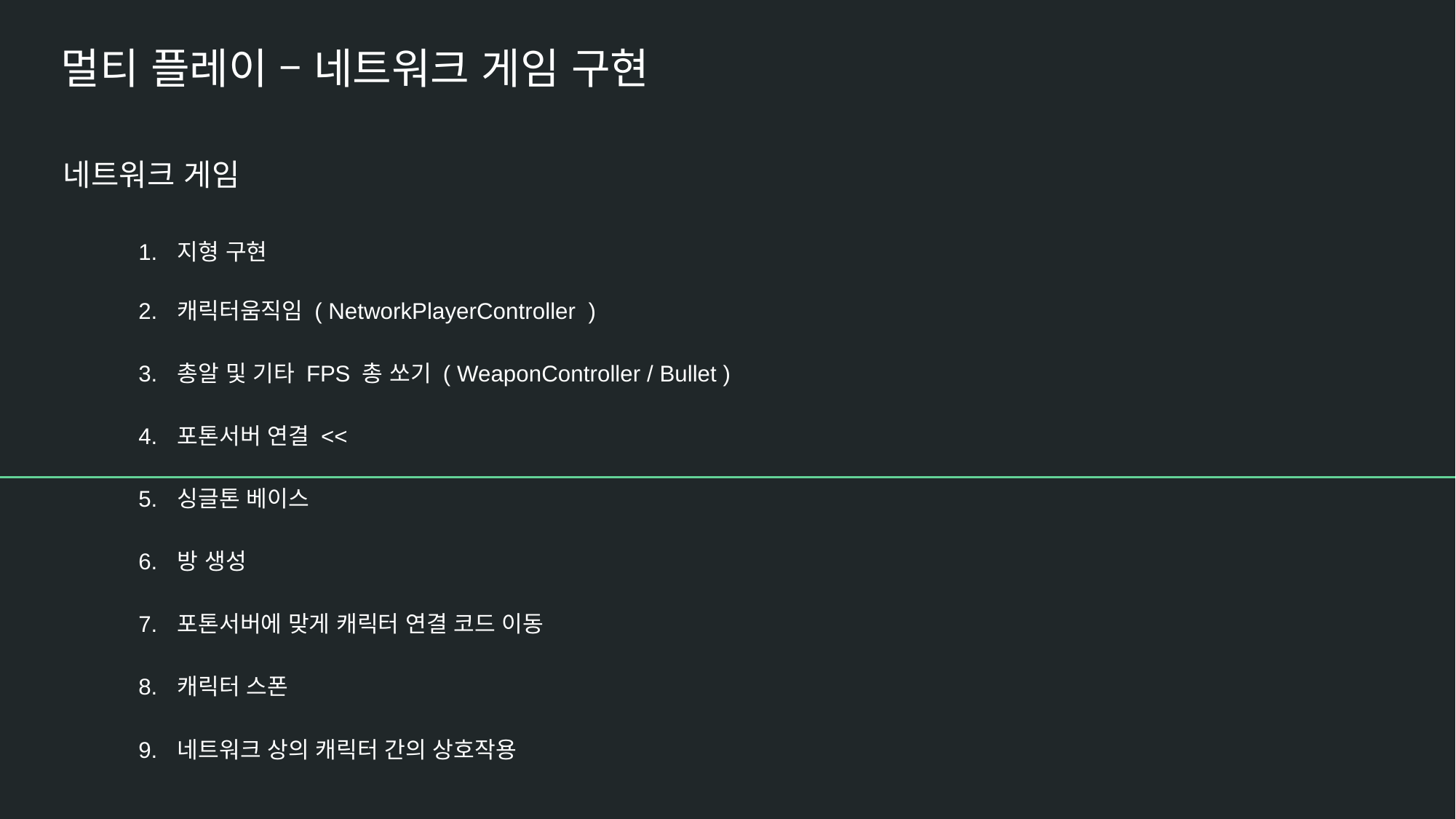

멀티 플레이 – 네트워크 게임 구현
네트워크 게임
지형 구현
캐릭터움직임 ( NetworkPlayerController  )

총알 및 기타 FPS 총 쏘기 ( WeaponController / Bullet )

포톤서버 연결 <<

싱글톤 베이스

방 생성

포톤서버에 맞게 캐릭터 연결 코드 이동

캐릭터 스폰

네트워크 상의 캐릭터 간의 상호작용